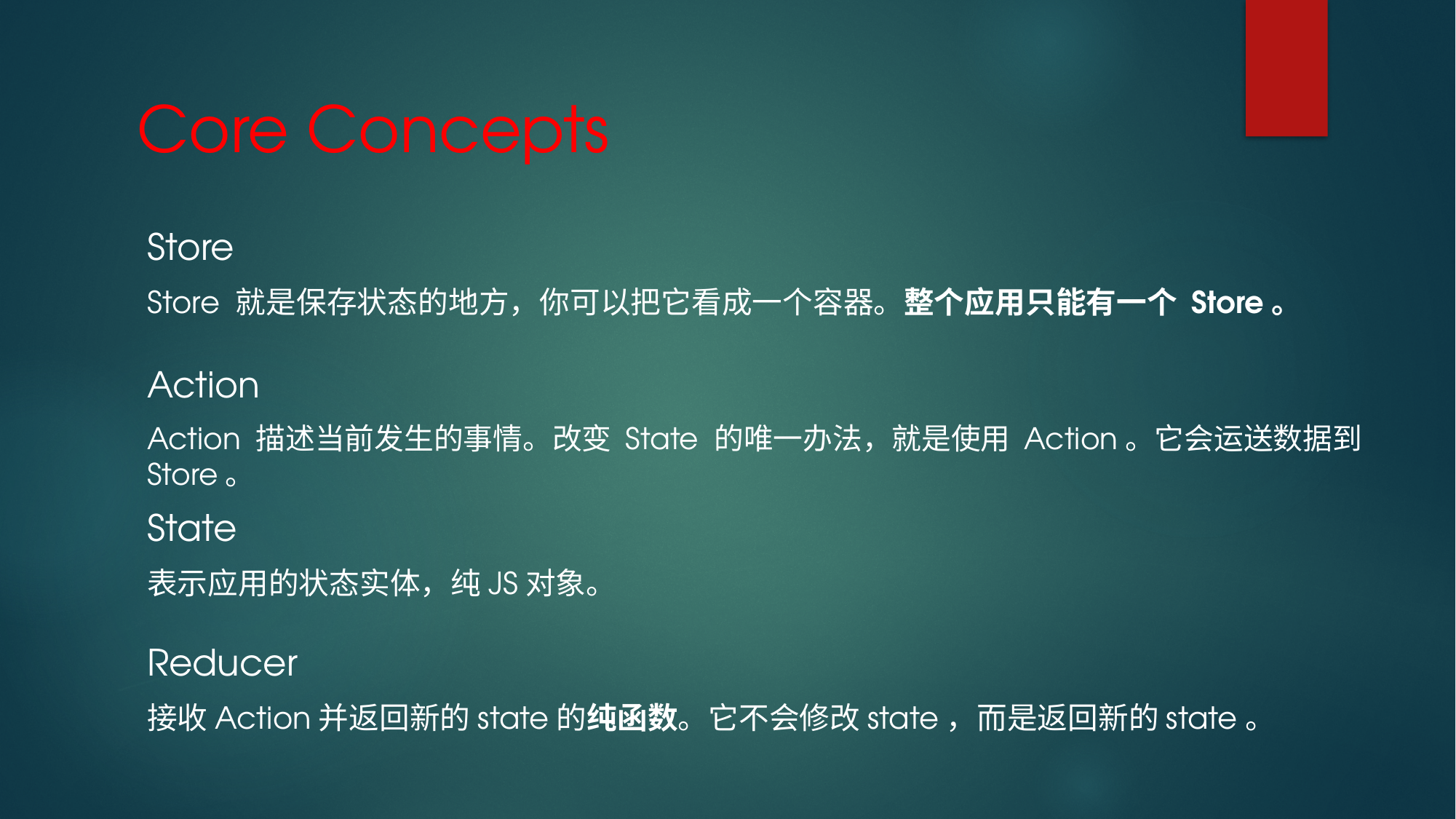

# Core Concepts
Store
Store 就是保存状态的地方，你可以把它看成一个容器。整个应用只能有一个 Store。
Action
Action 描述当前发生的事情。改变 State 的唯一办法，就是使用 Action。它会运送数据到 Store。
State
表示应用的状态实体，纯JS对象。
Reducer
接收Action并返回新的state的纯函数。它不会修改state，而是返回新的state。